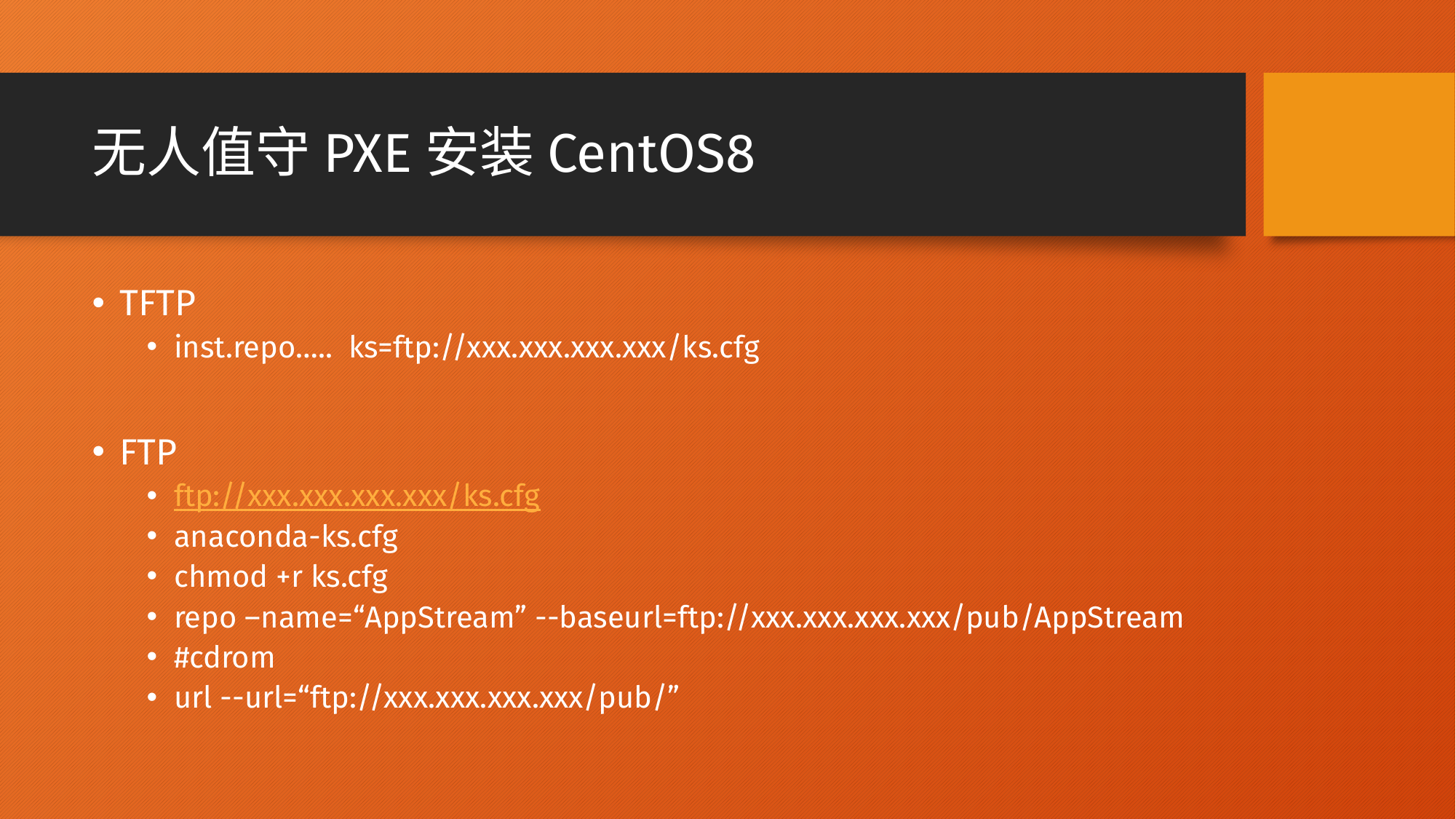

# 无人值守PXE安装CentOS8
TFTP
inst.repo…..  ks=ftp://xxx.xxx.xxx.xxx/ks.cfg

FTP
ftp://xxx.xxx.xxx.xxx/ks.cfg
anaconda-ks.cfg
chmod +r ks.cfg
repo –name=“AppStream” --baseurl=ftp://xxx.xxx.xxx.xxx/pub/AppStream
#cdrom
url --url=“ftp://xxx.xxx.xxx.xxx/pub/”